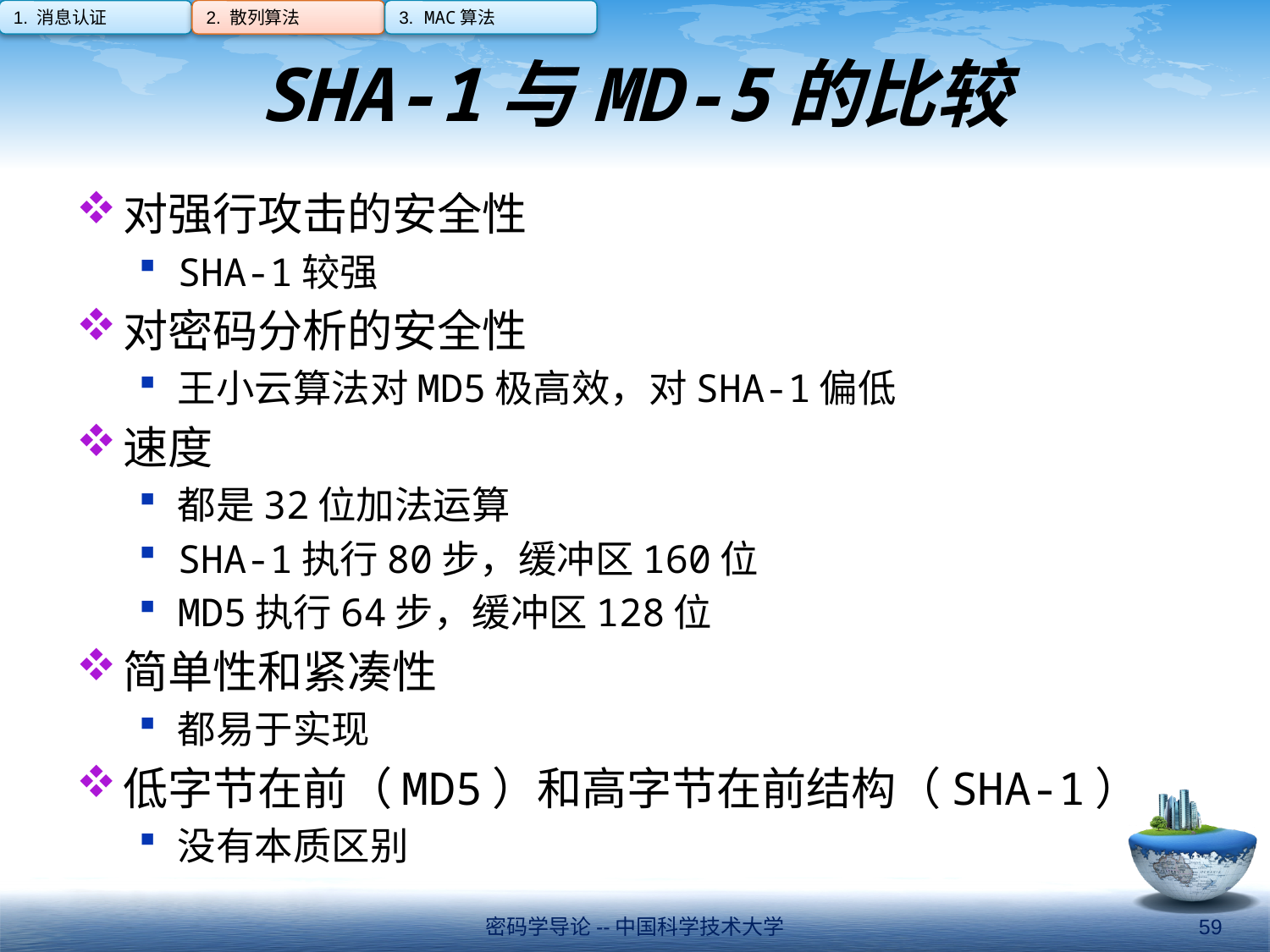

1. 消息认证
2. 散列算法
3. MAC算法
# SHA-1与MD-5的比较
对强行攻击的安全性
SHA-1较强
对密码分析的安全性
王小云算法对MD5极高效，对SHA-1偏低
速度
都是32位加法运算
SHA-1执行80步，缓冲区160位
MD5执行64步，缓冲区128位
简单性和紧凑性
都易于实现
低字节在前（MD5）和高字节在前结构（SHA-1）
没有本质区别
密码学导论--中国科学技术大学
59